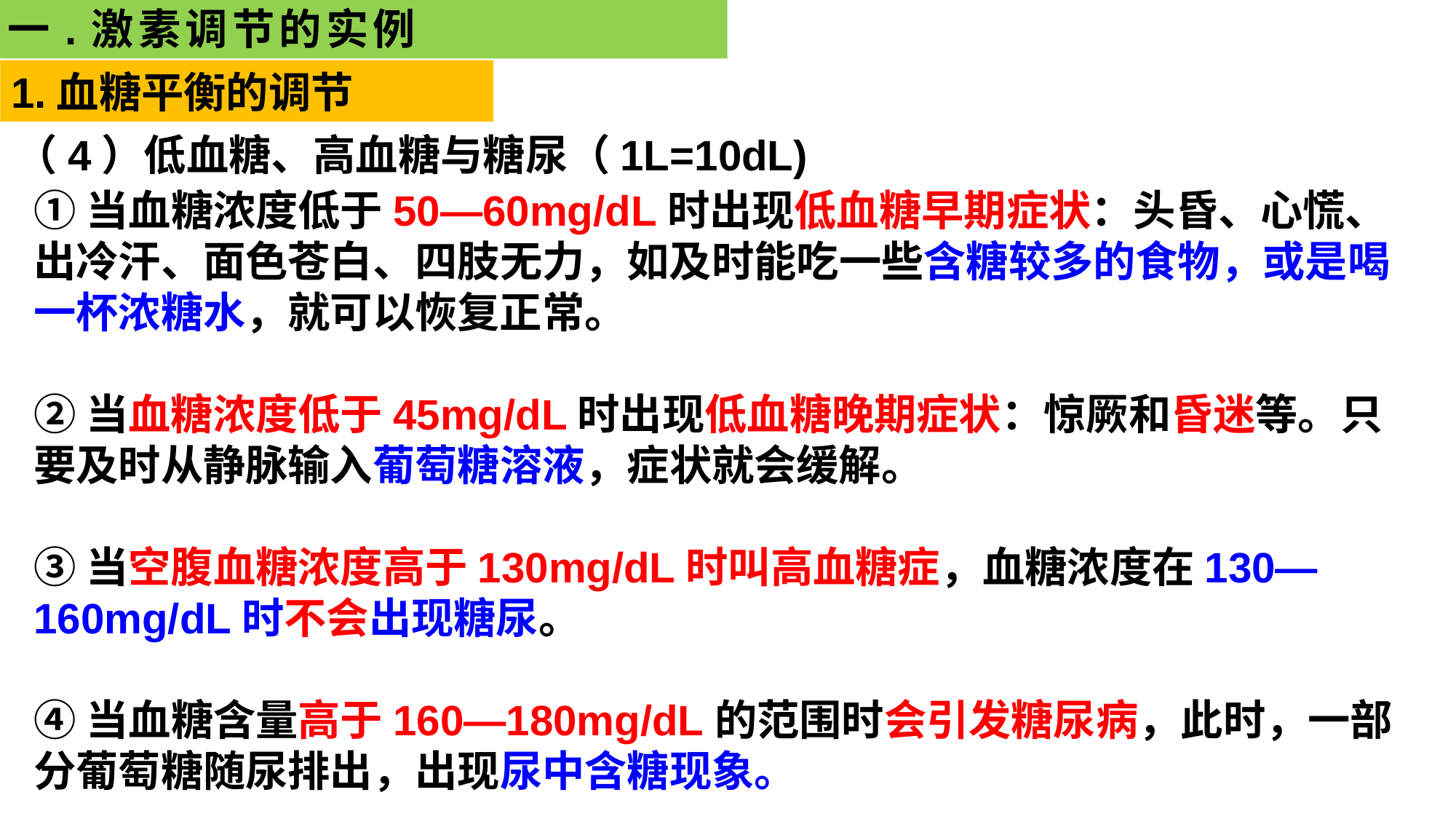

一.激素调节的实例
1.血糖平衡的调节
（4）低血糖、高血糖与糖尿（1L=10dL)
①当血糖浓度低于50—60mg/dL时出现低血糖早期症状：头昏、心慌、出冷汗、面色苍白、四肢无力，如及时能吃一些含糖较多的食物，或是喝一杯浓糖水，就可以恢复正常。

②当血糖浓度低于45mg/dL时出现低血糖晚期症状：惊厥和昏迷等。只要及时从静脉输入葡萄糖溶液，症状就会缓解。

③当空腹血糖浓度高于130mg/dL时叫高血糖症，血糖浓度在130—160mg/dL时不会出现糖尿。

④当血糖含量高于160—180mg/dL的范围时会引发糖尿病，此时，一部分葡萄糖随尿排出，出现尿中含糖现象。